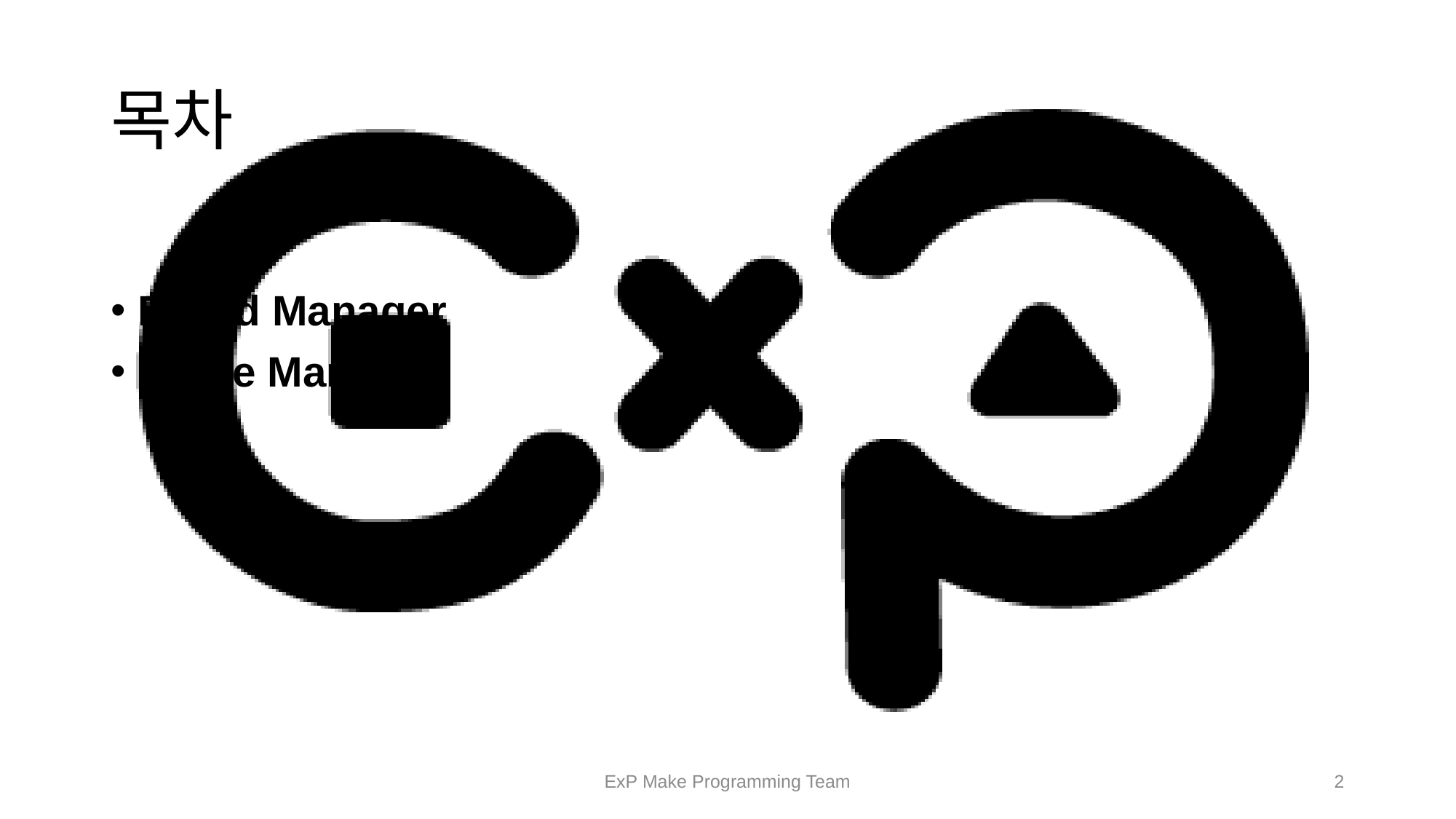

# 목차

Board Manager
Game Manager
ExP Make Programming Team
2